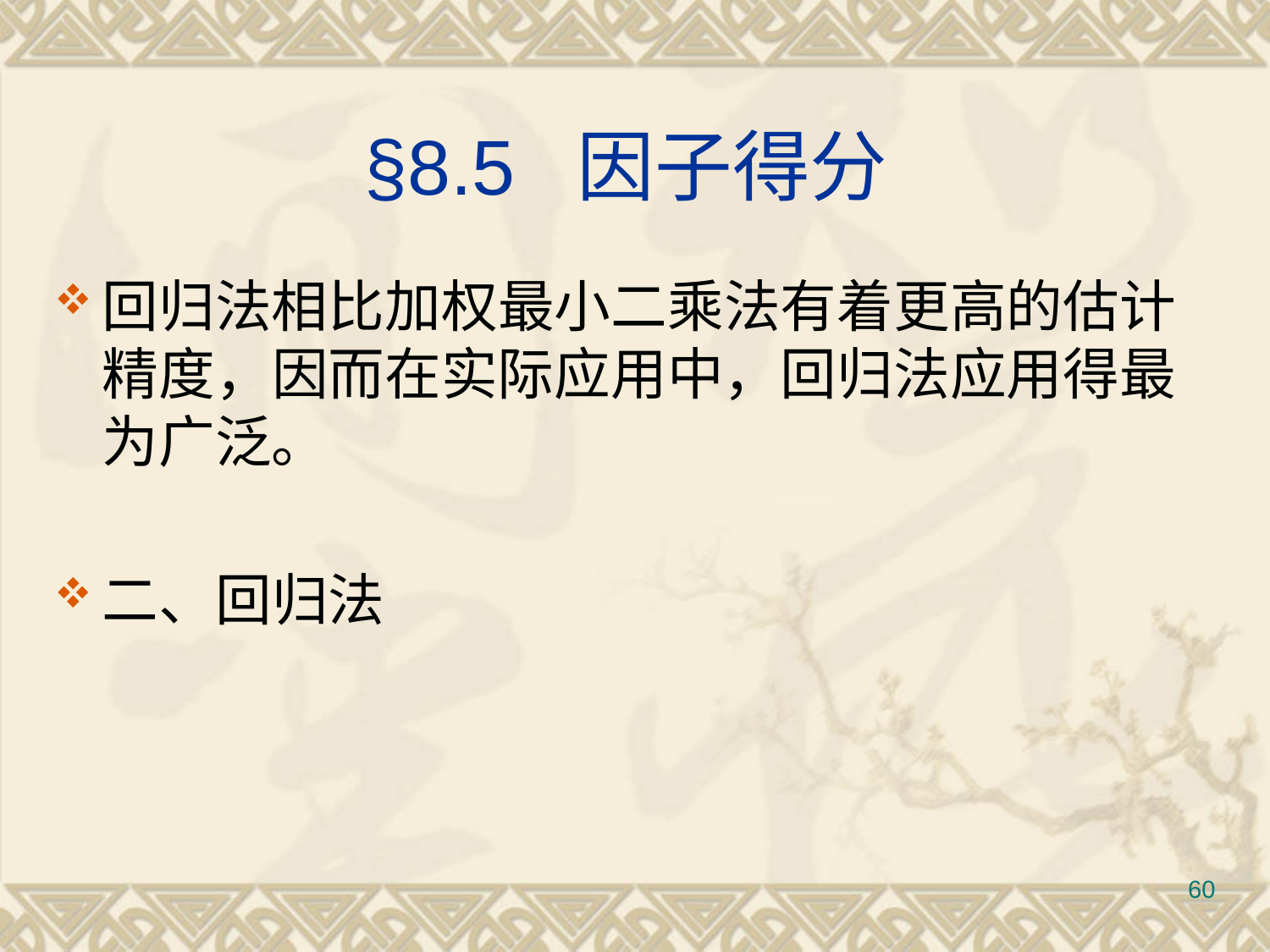

# §8.5  因子得分
回归法相比加权最小二乘法有着更高的估计精度，因而在实际应用中，回归法应用得最为广泛。

二、回归法
60